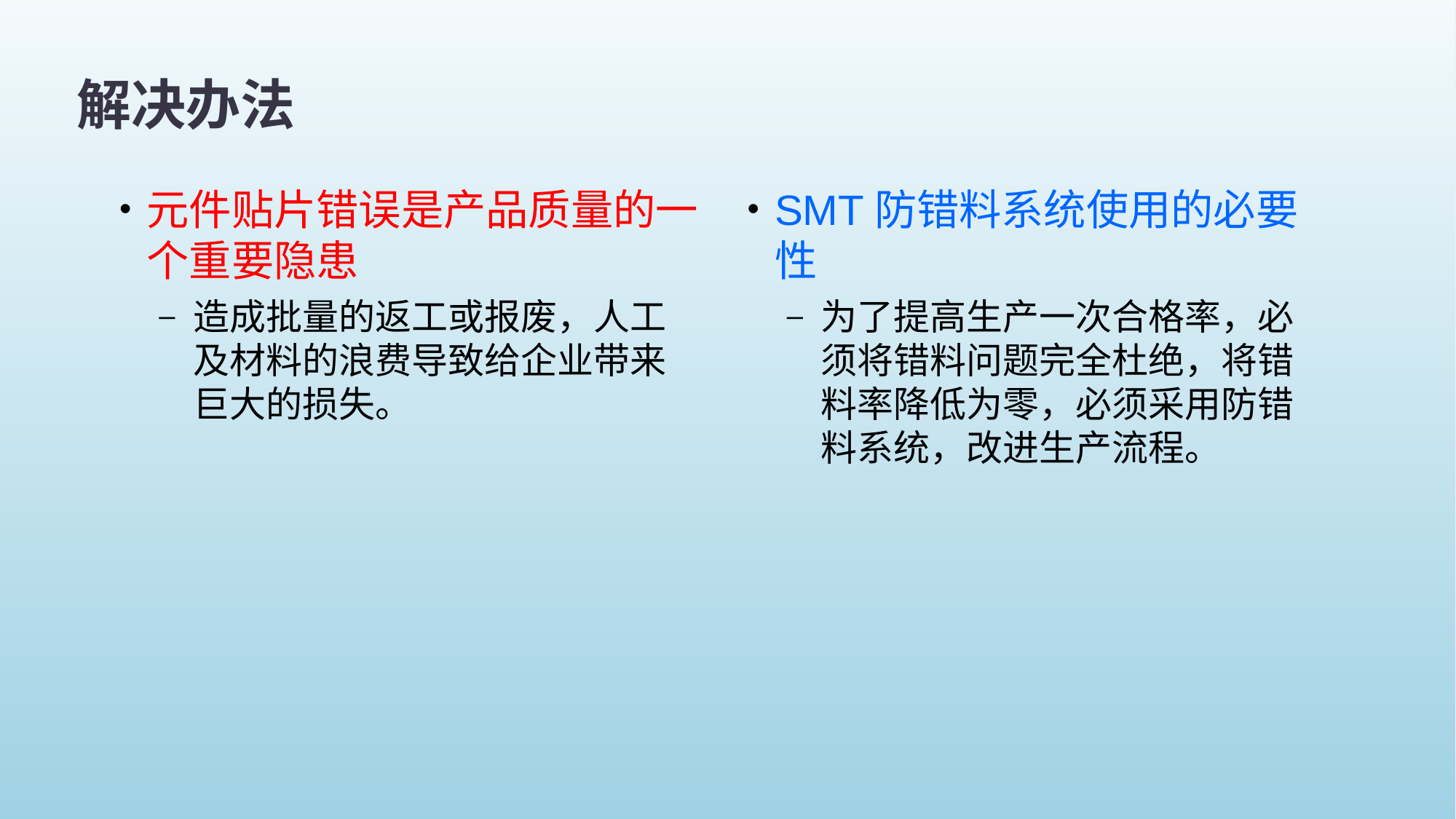

# 解决办法
元件贴片错误是产品质量的一个重要隐患
造成批量的返工或报废，人工及材料的浪费导致给企业带来巨大的损失。
SMT防错料系统使用的必要性
为了提高生产一次合格率，必须将错料问题完全杜绝，将错料率降低为零，必须采用防错料系统，改进生产流程。